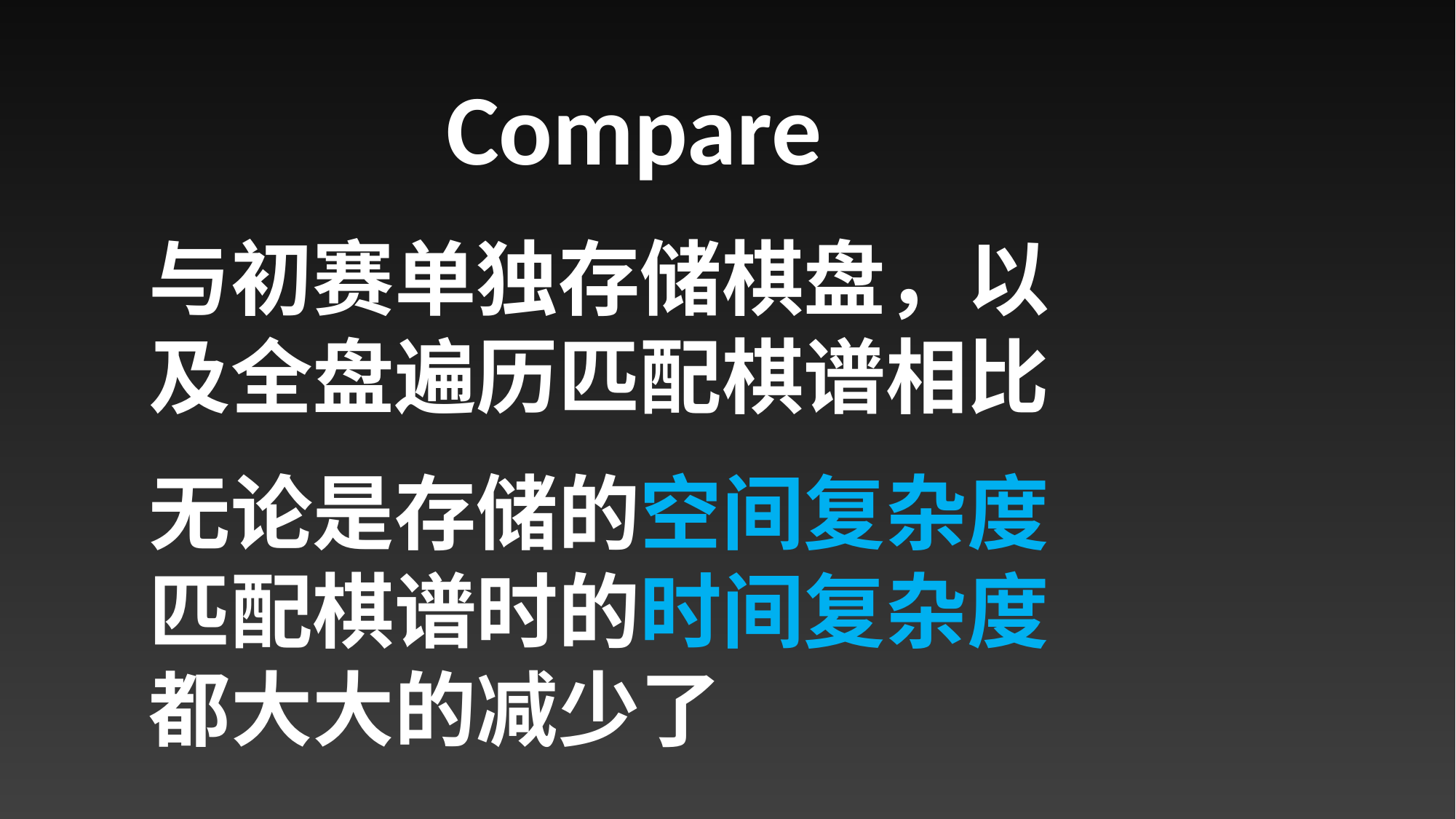

Compare
与初赛单独存储棋盘，以及全盘遍历匹配棋谱相比

无论是存储的空间复杂度
匹配棋谱时的时间复杂度
都大大的减少了